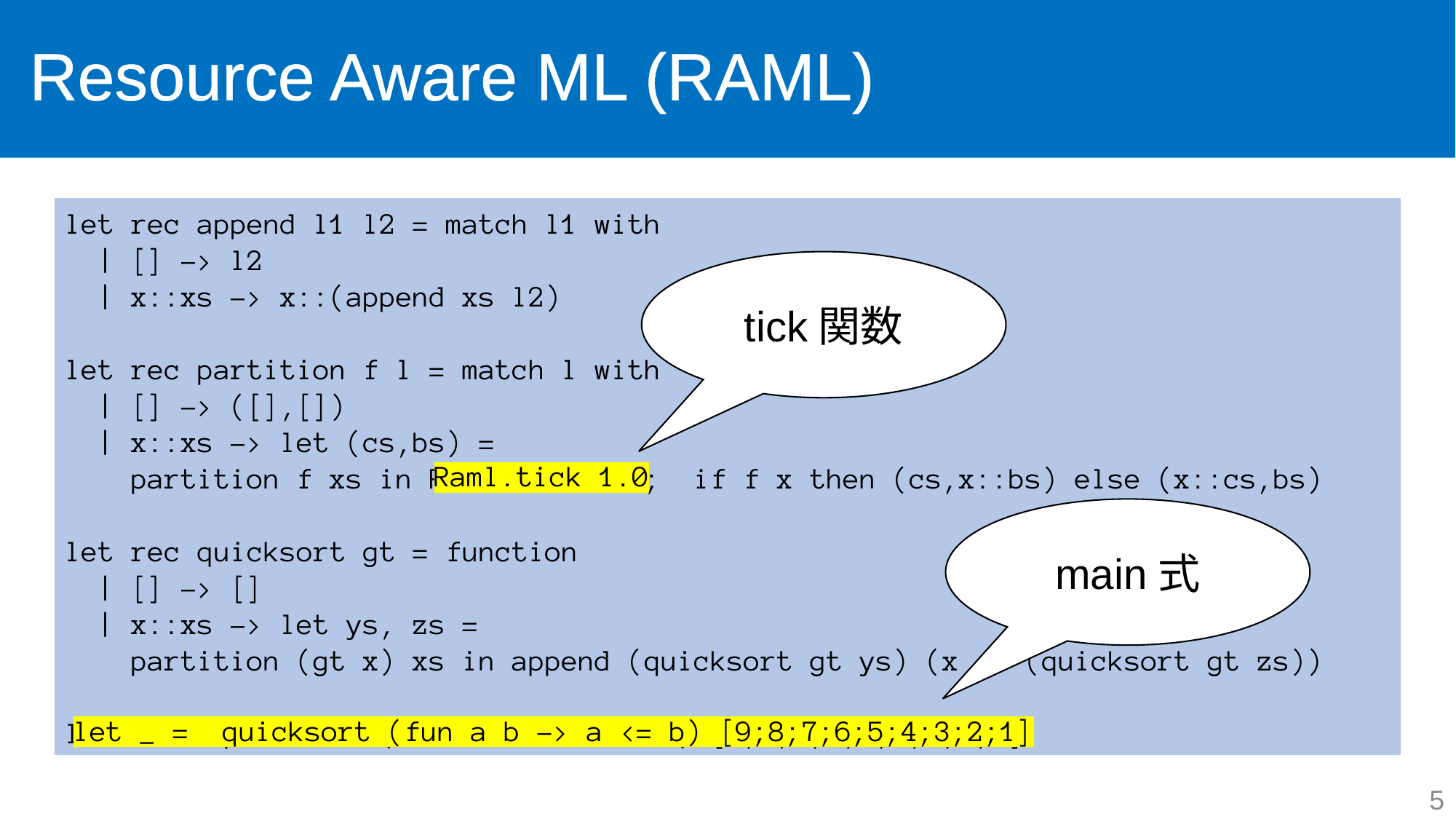

# Resource Aware ML (RAML)
let rec append l1 l2 = match l1 with
  | [] -> l2
  | x::xs -> x::(append xs l2)

let rec partition f l = match l with
  | [] -> ([],[])
  | x::xs -> let (cs,bs) =
    partition f xs in Raml.tick 1.0;  if f x then (cs,x::bs) else (x::cs,bs)
let rec quicksort gt = function
  | [] -> []
  | x::xs -> let ys, zs =
    partition (gt x) xs in append (quicksort gt ys) (x :: (quicksort gt zs))
let _ =  quicksort (fun a b -> a <= b) [9;8;7;6;5;4;3;2;1]
tick関数
Raml.tick 1.0
main式
let _ =  quicksort (fun a b -> a <= b) [9;8;7;6;5;4;3;2;1]
5